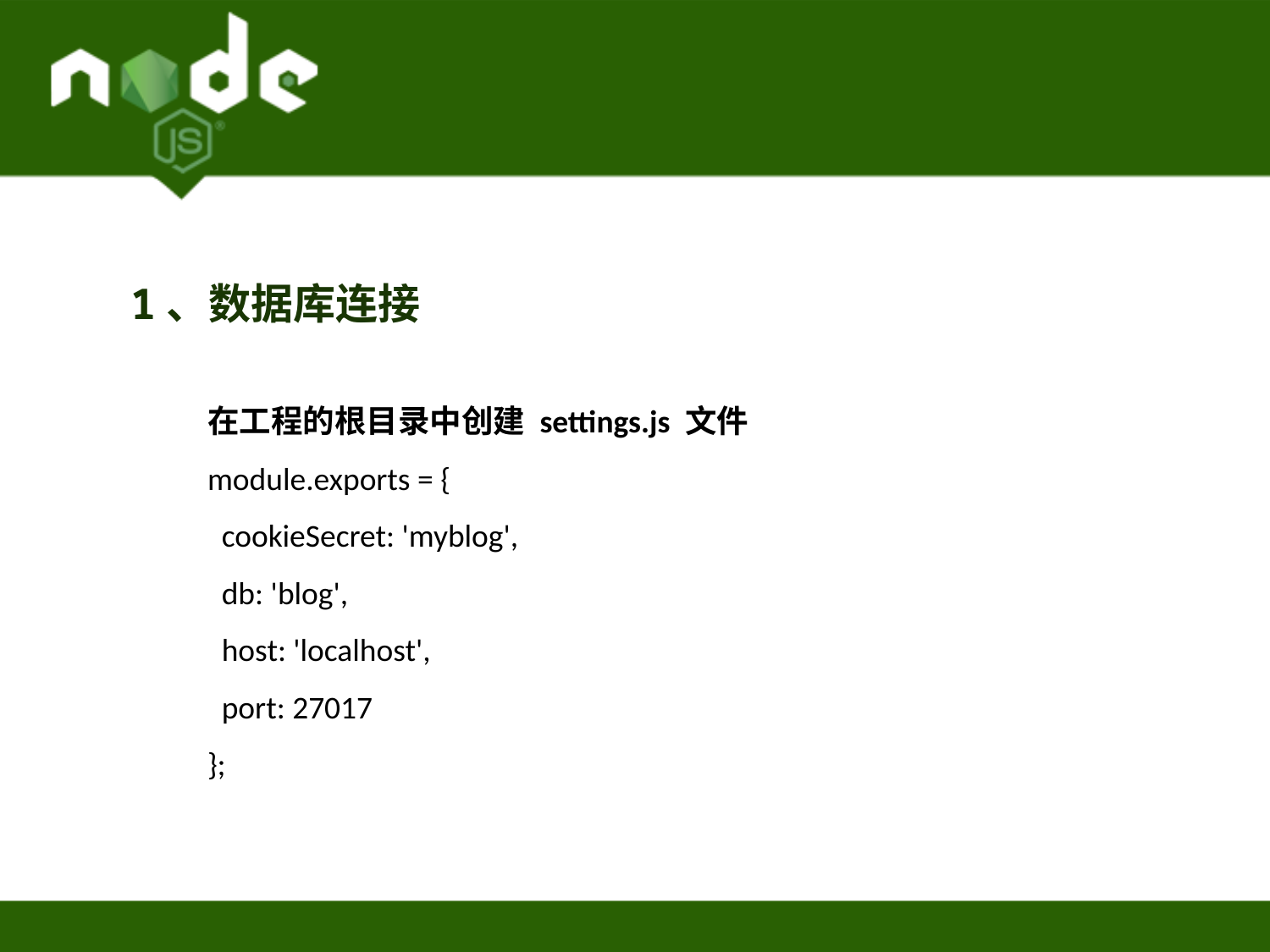

1、数据库连接
在工程的根目录中创建 settings.js 文件
module.exports = {
  cookieSecret: 'myblog',
  db: 'blog',
  host: 'localhost',
  port: 27017
};